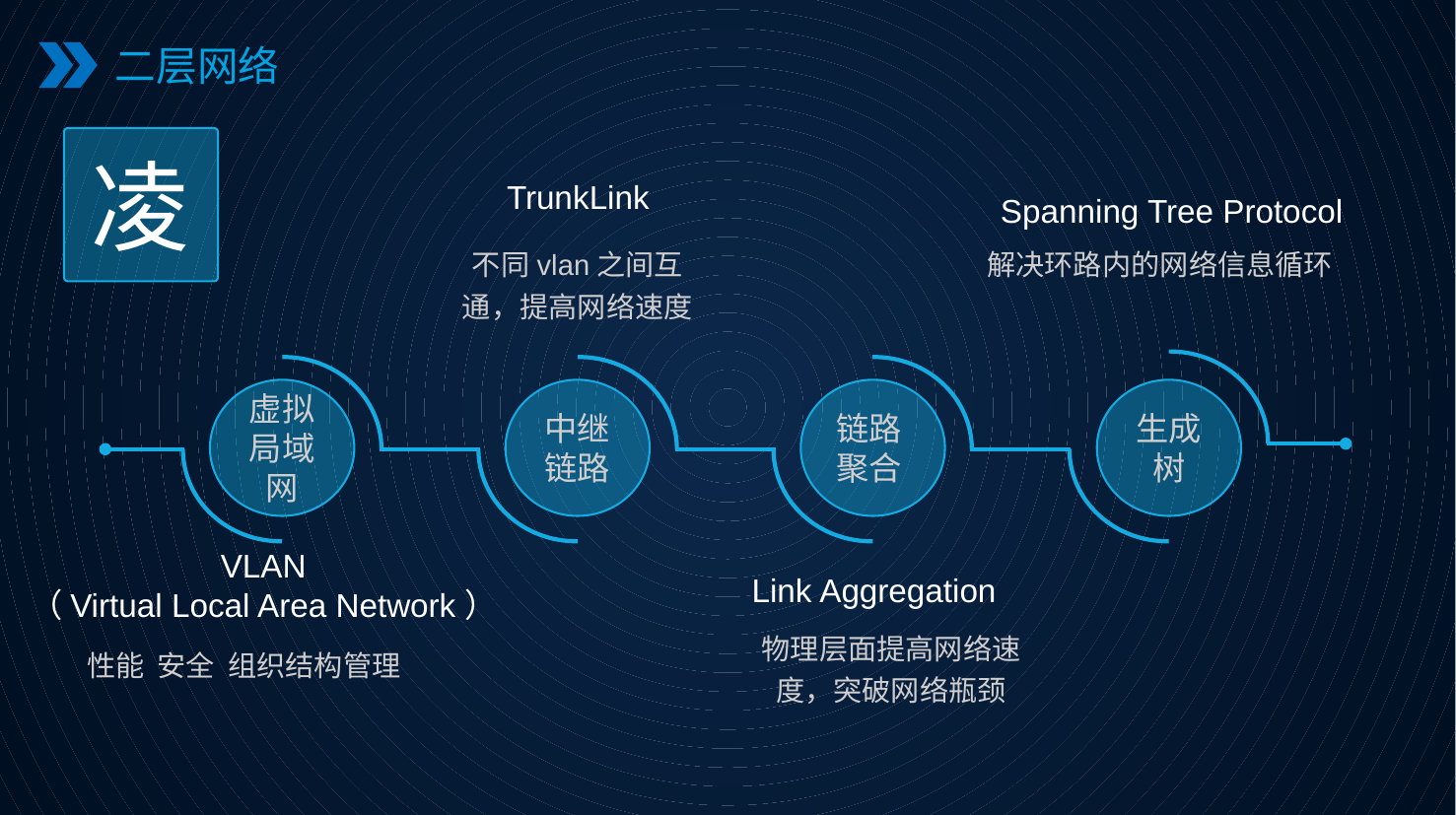

二层网络

凌
Spanning Tree Protocol
TrunkLink
解决环路内的网络信息循环
不同vlan之间互通，提高网络速度

虚拟局域网
中继链路
链路聚合
生成树

Link Aggregation
VLAN
（Virtual Local Area Network）
物理层面提高网络速度，突破网络瓶颈
性能  安全  组织结构管理